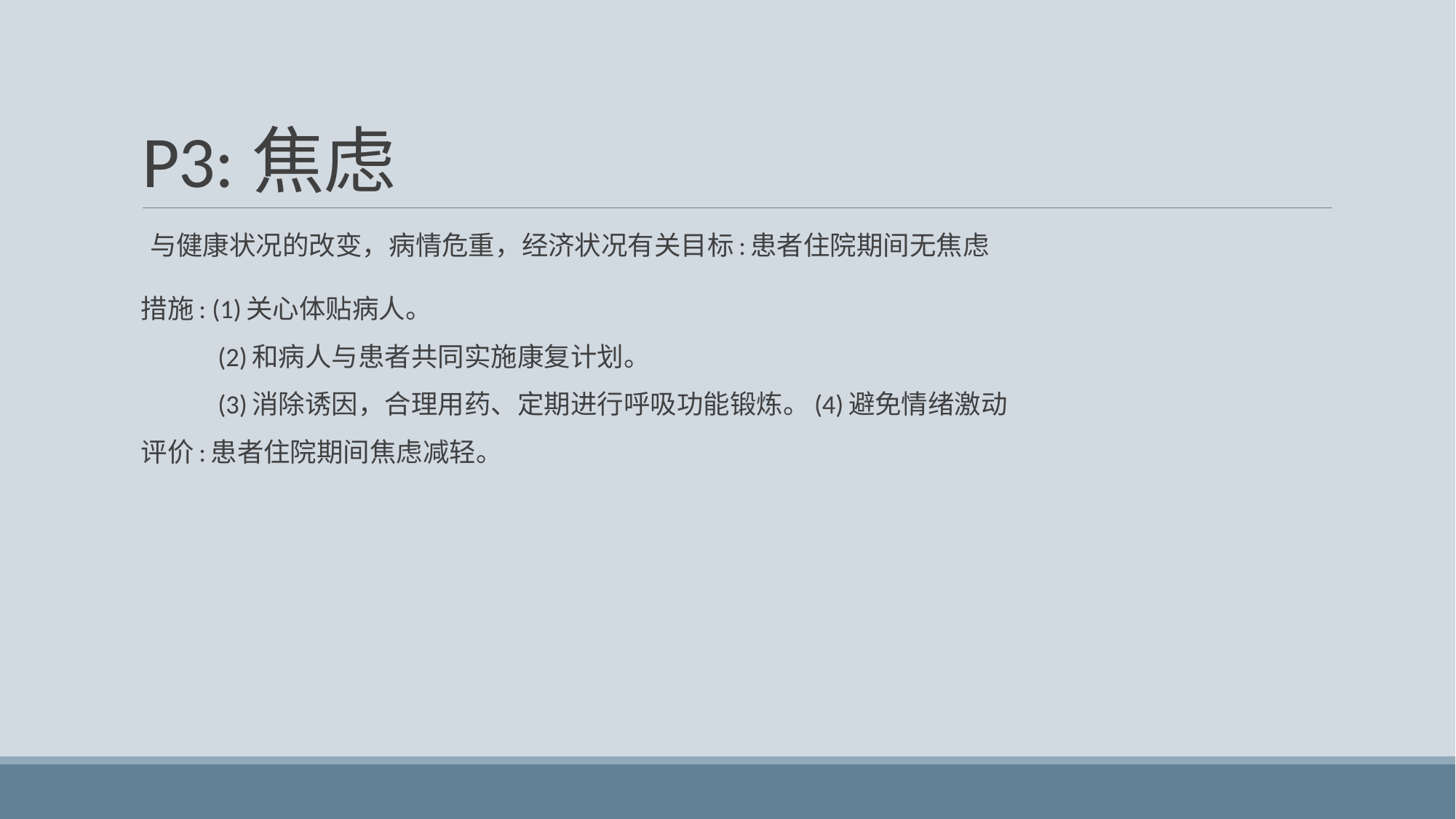

# P3:焦虑
 与健康状况的改变，病情危重，经济状况有关目标:患者住院期间无焦虑
措施: (1)关心体贴病人。
            (2)和病人与患者共同实施康复计划。
            (3)消除诱因，合理用药、定期进行呼吸功能锻炼。(4)避免情绪激动
评价:患者住院期间焦虑减轻。